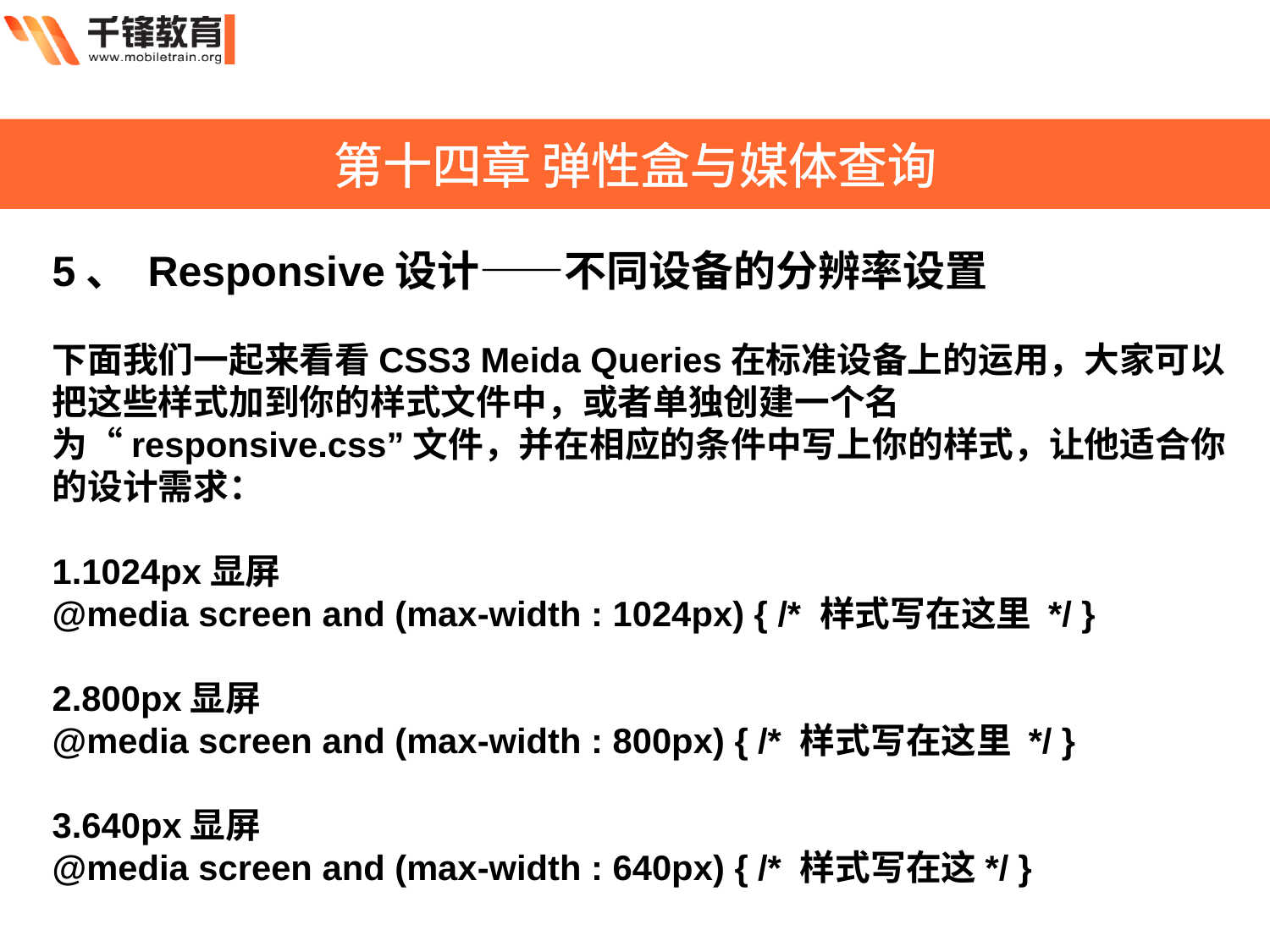

第十四章 弹性盒与媒体查询
5、 Responsive设计——不同设备的分辨率设置

下面我们一起来看看CSS3 Meida Queries在标准设备上的运用，大家可以把这些样式加到你的样式文件中，或者单独创建一个名为“responsive.css”文件，并在相应的条件中写上你的样式，让他适合你的设计需求：

1.1024px显屏
@media screen and (max-width : 1024px) { /* 样式写在这里 */ }

2.800px显屏
@media screen and (max-width : 800px) { /* 样式写在这里 */ }

3.640px显屏
@media screen and (max-width : 640px) { /* 样式写在这*/ }